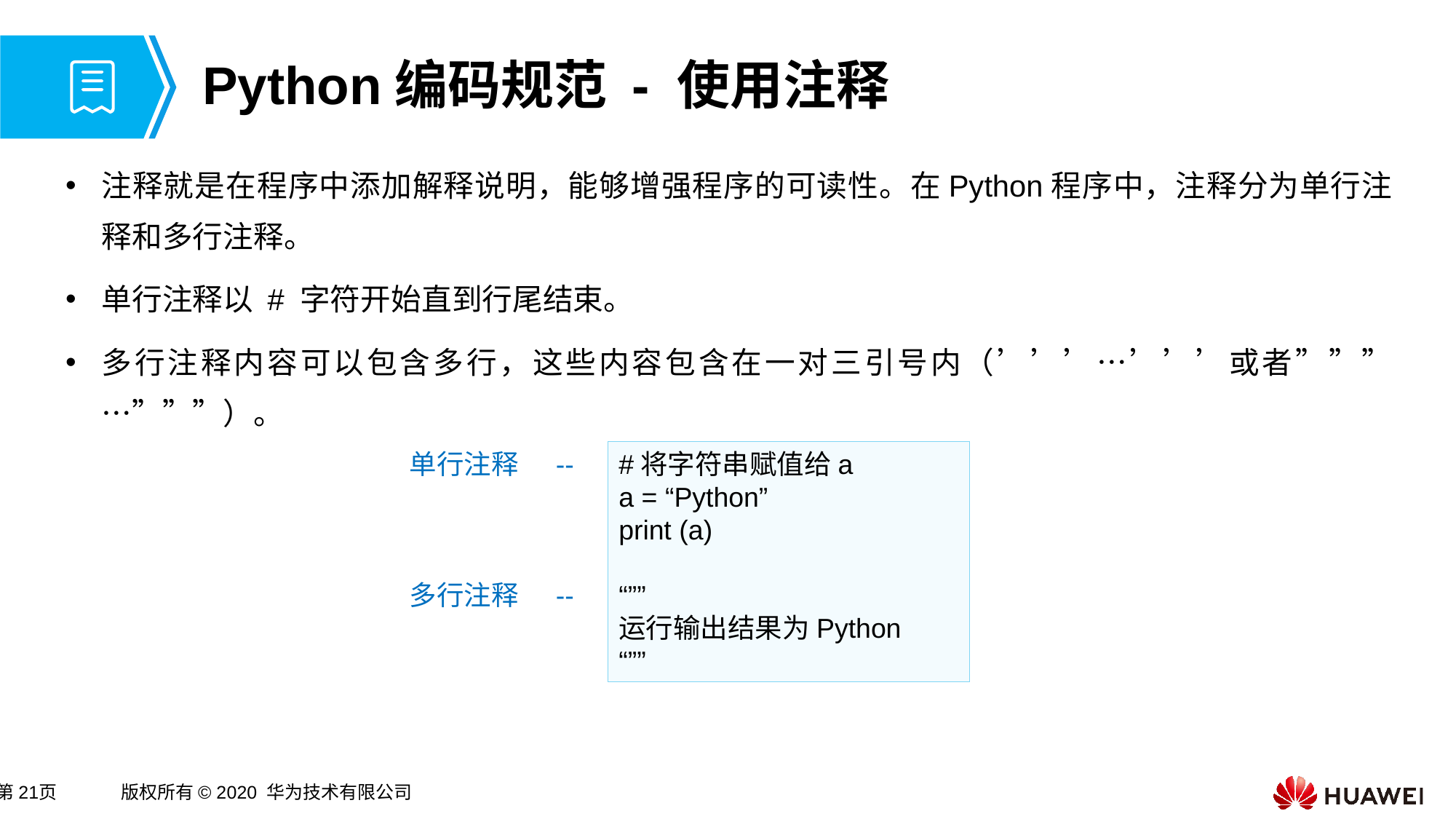

# Python编码规范 - 使用注释
注释就是在程序中添加解释说明，能够增强程序的可读性。在Python程序中，注释分为单行注释和多行注释。
单行注释以 # 字符开始直到行尾结束。
多行注释内容可以包含多行，这些内容包含在一对三引号内（’’’…’’’或者”””…”””）。

单行注释     --

多行注释     --

#将字符串赋值给a
a = “Python”
print (a)

“””
运行输出结果为Python
“””